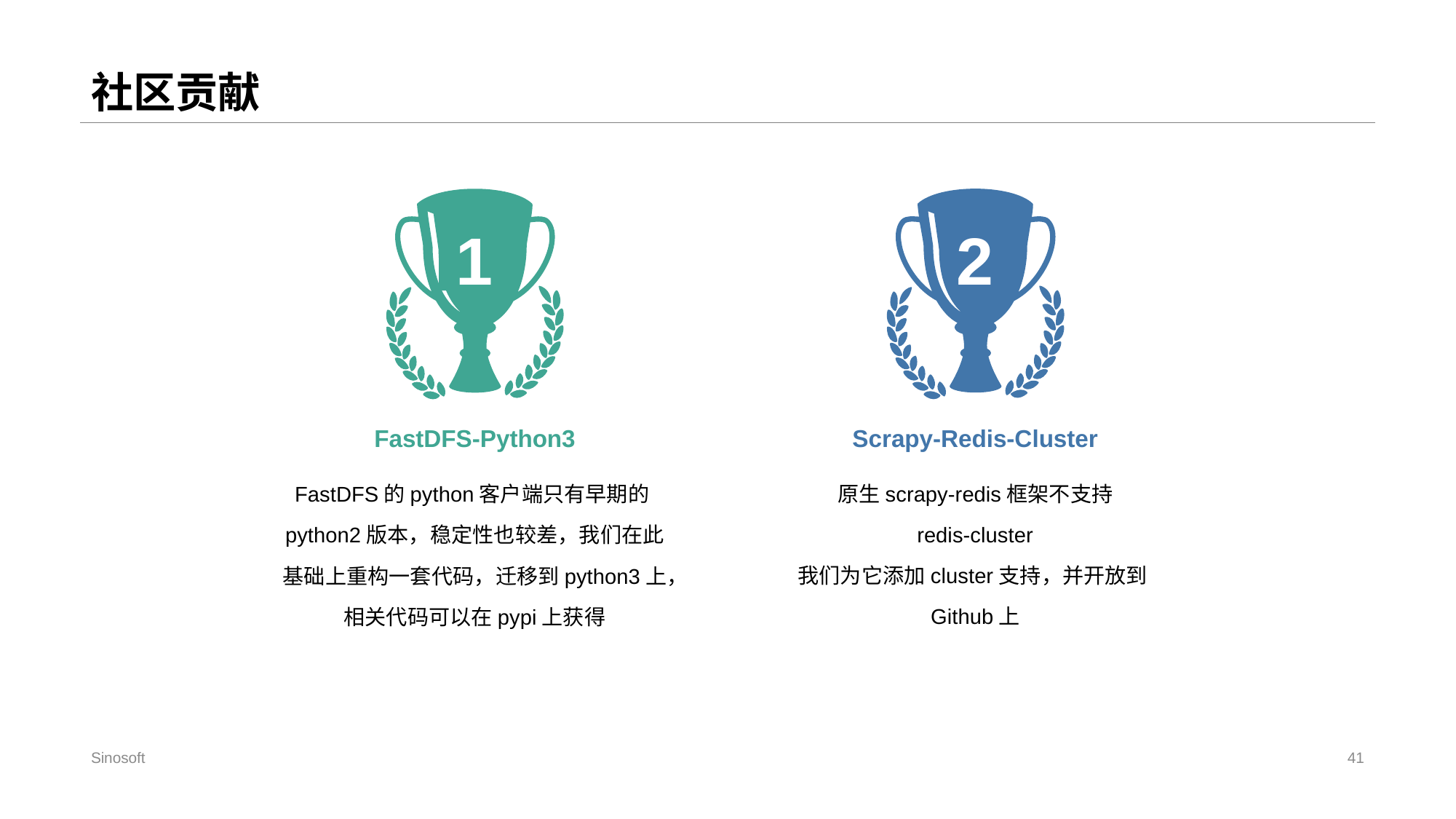

# 社区贡献

2
Scrapy-Redis-Cluster
原生scrapy-redis框架不支持
redis-cluster
我们为它添加cluster支持，并开放到Github上

1
FastDFS-Python3
FastDFS的python客户端只有早期的python2版本，稳定性也较差，我们在此基础上重构一套代码，迁移到python3上，
相关代码可以在pypi上获得
Sinosoft
41